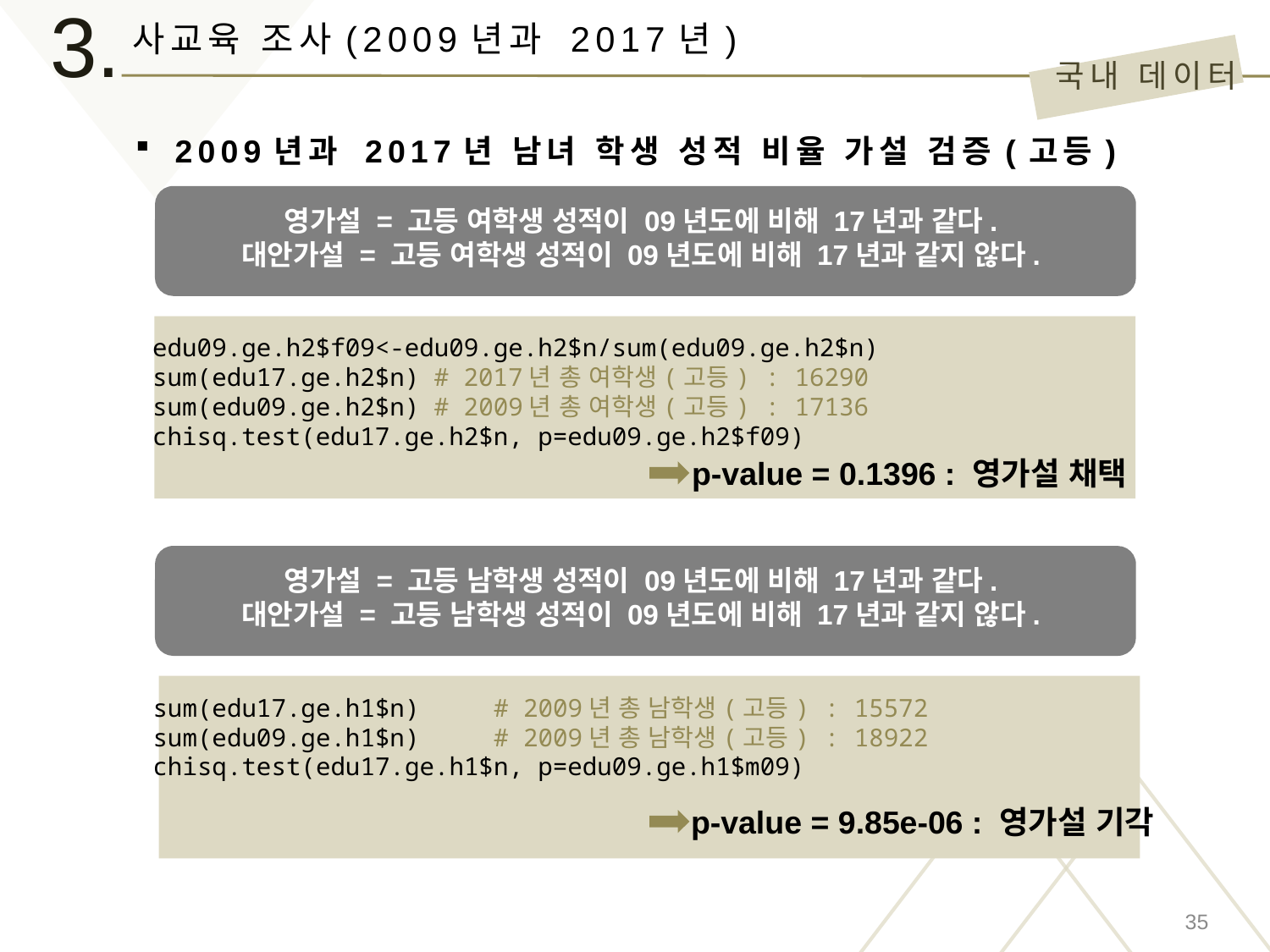

3.
사교육 조사(2009년과 2017년)
국내 데이터

2009년과 2017년 남녀 학생 성적 비율 가설 검증(고등)

영가설 = 고등 여학생 성적이 09년도에 비해 17년과 같다.
대안가설 = 고등 여학생 성적이 09년도에 비해 17년과 같지 않다.

edu09.ge.h2$f09<-edu09.ge.h2$n/sum(edu09.ge.h2$n)
sum(edu17.ge.h2$n) # 2017년 총 여학생(고등) : 16290
sum(edu09.ge.h2$n) # 2009년 총 여학생(고등) : 17136
chisq.test(edu17.ge.h2$n, p=edu09.ge.h2$f09)
p-value = 0.1396 : 영가설 채택

영가설 = 고등 남학생 성적이 09년도에 비해 17년과 같다.
대안가설 = 고등 남학생 성적이 09년도에 비해 17년과 같지 않다.

sum(edu17.ge.h1$n)     # 2009년 총 남학생(고등) : 15572
sum(edu09.ge.h1$n)     # 2009년 총 남학생(고등) : 18922
chisq.test(edu17.ge.h1$n, p=edu09.ge.h1$m09)
p-value = 9.85e-06 : 영가설 기각

35